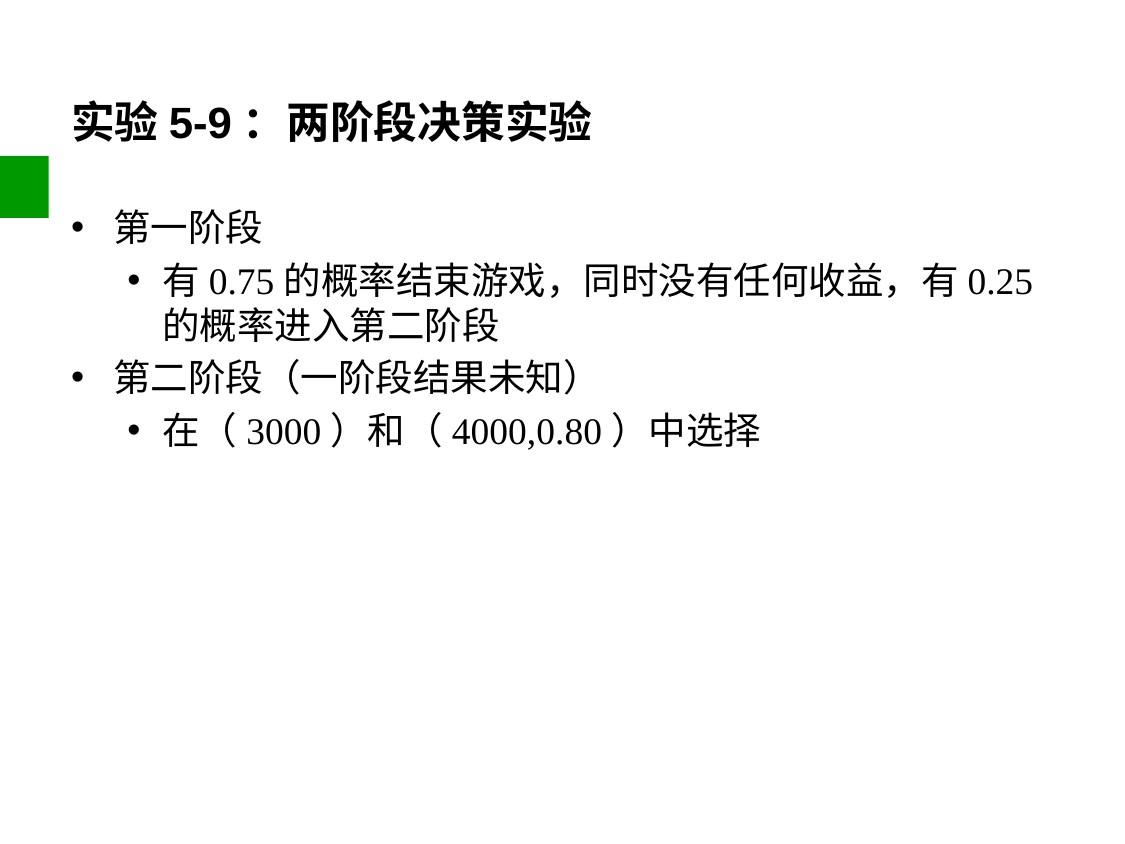

# 实验5-9：两阶段决策实验

第一阶段
有0.75的概率结束游戏，同时没有任何收益，有0.25的概率进入第二阶段
第二阶段（一阶段结果未知）
在（3000）和（4000,0.80）中选择
48